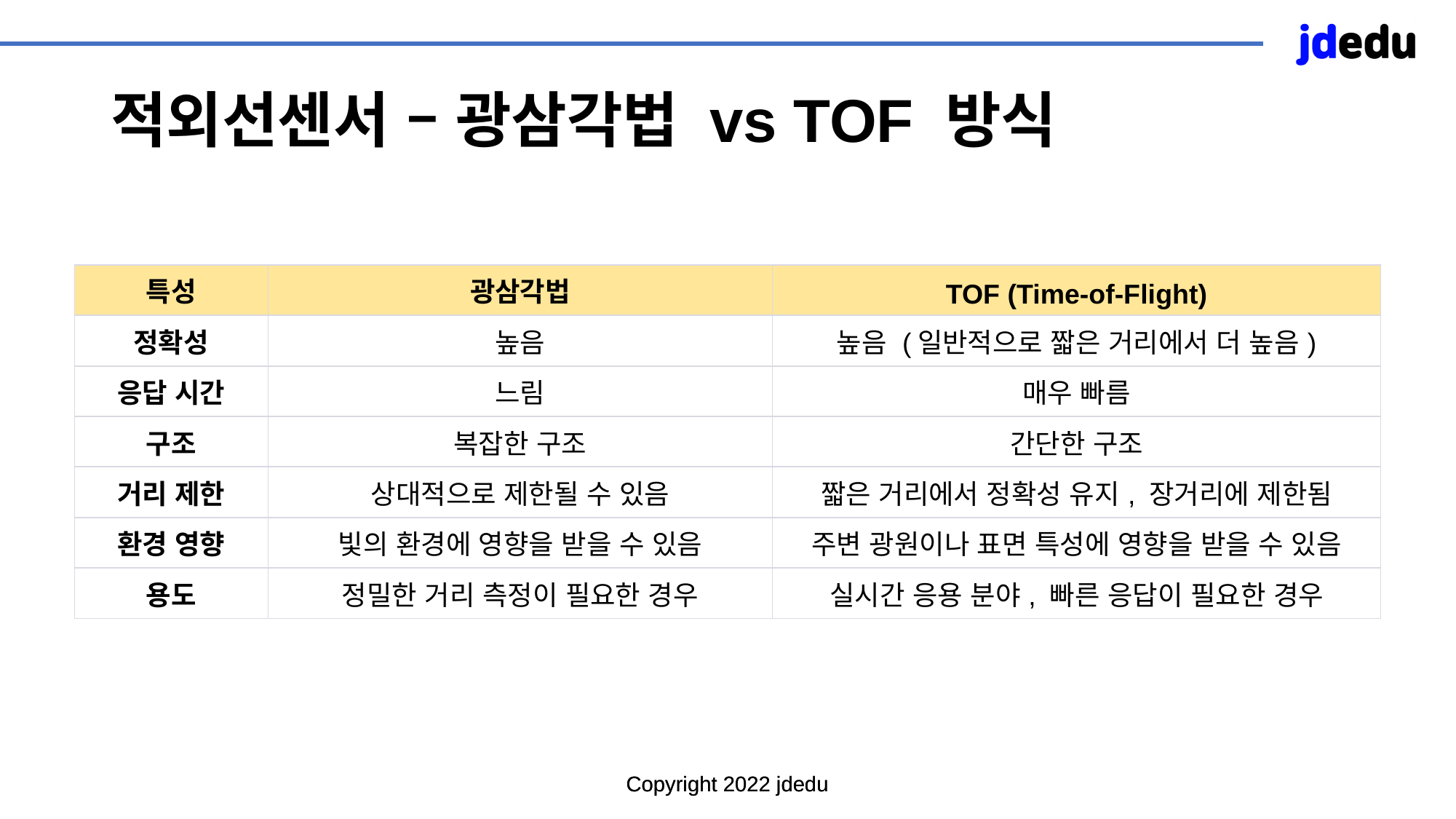

# 적외선센서 – 광삼각법 vs TOF 방식
| 특성 | 광삼각법 | TOF (Time-of-Flight) |
| --- | --- | --- |
| 정확성 | 높음 | 높음 (일반적으로 짧은 거리에서 더 높음) |
| 응답 시간 | 느림 | 매우 빠름 |
| 구조 | 복잡한 구조 | 간단한 구조 |
| 거리 제한 | 상대적으로 제한될 수 있음 | 짧은 거리에서 정확성 유지, 장거리에 제한됨 |
| 환경 영향 | 빛의 환경에 영향을 받을 수 있음 | 주변 광원이나 표면 특성에 영향을 받을 수 있음 |
| 용도 | 정밀한 거리 측정이 필요한 경우 | 실시간 응용 분야, 빠른 응답이 필요한 경우 |